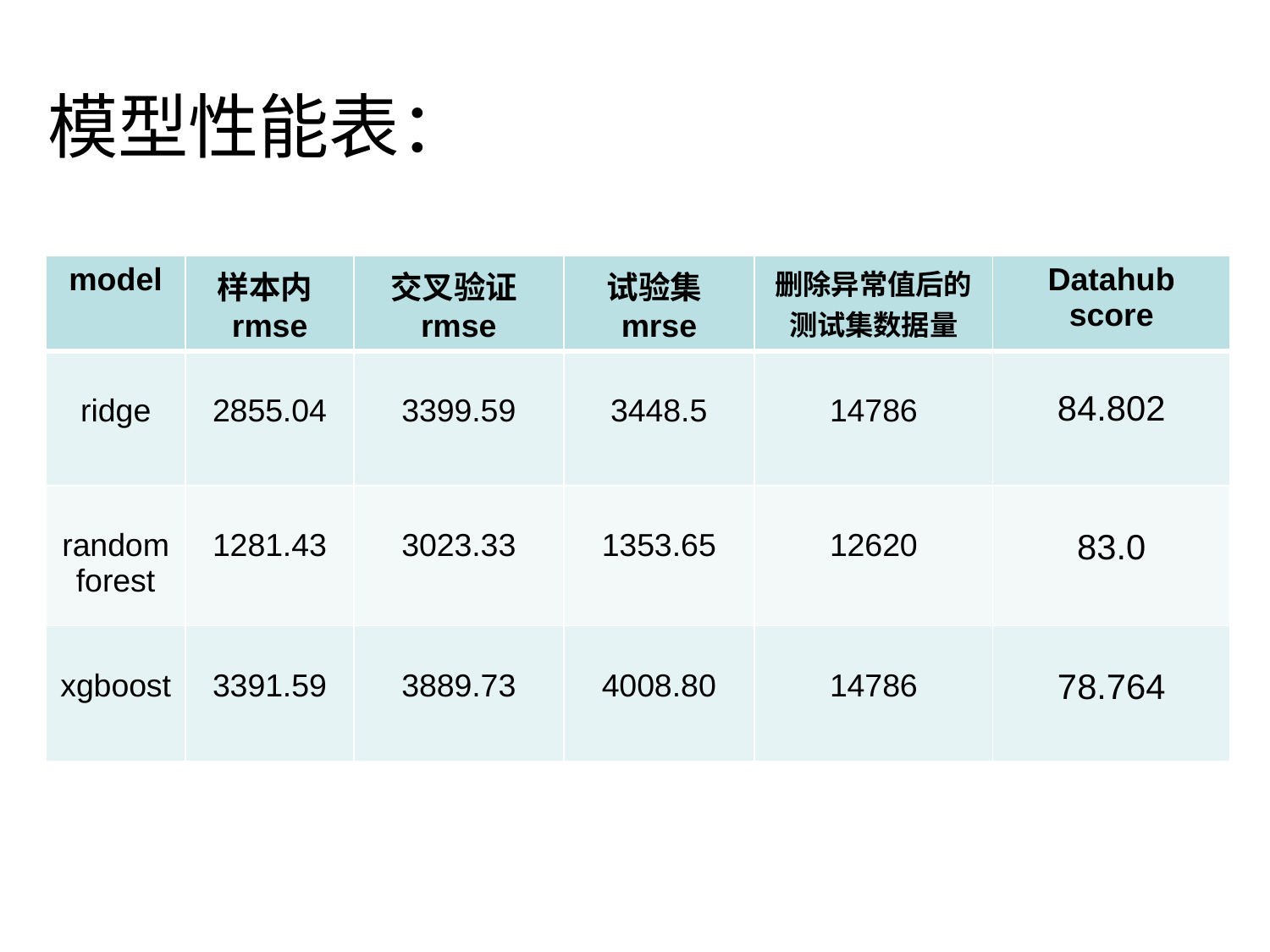

模型性能表：
| model | 样本内rmse | 交叉验证rmse | 试验集mrse | 删除异常值后的 测试集数据量 | Datahub score |
| --- | --- | --- | --- | --- | --- |
| ridge | 2855.04 | 3399.59 | 3448.5 | 14786 | 84.802 |
| randomforest | 1281.43 | 3023.33 | 1353.65 | 12620 | 83.0 |
| xgboost | 3391.59 | 3889.73 | 4008.80 | 14786 | 78.764 |